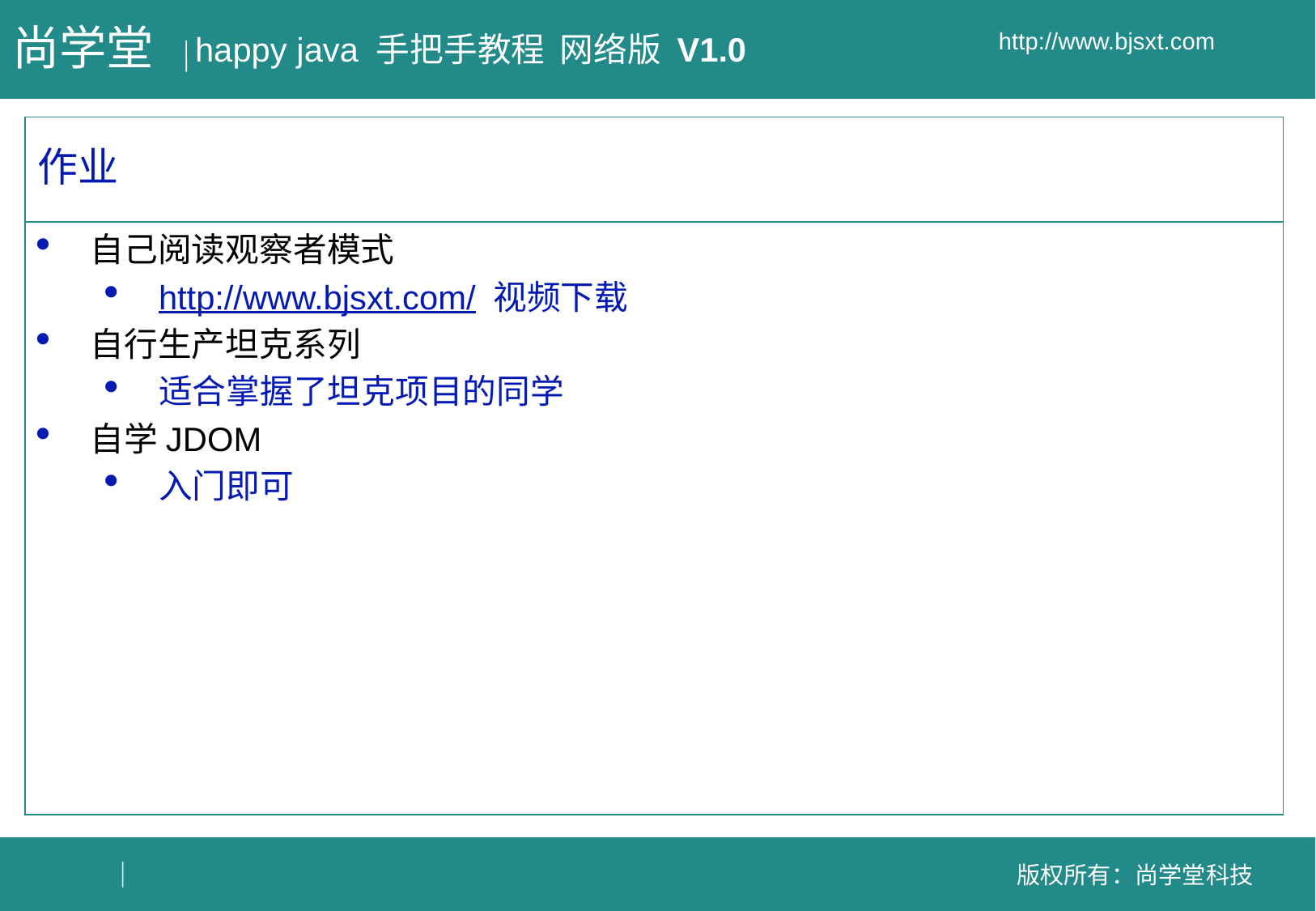

# 作业
自己阅读观察者模式
http://www.bjsxt.com/ 视频下载
自行生产坦克系列
适合掌握了坦克项目的同学
自学JDOM
入门即可